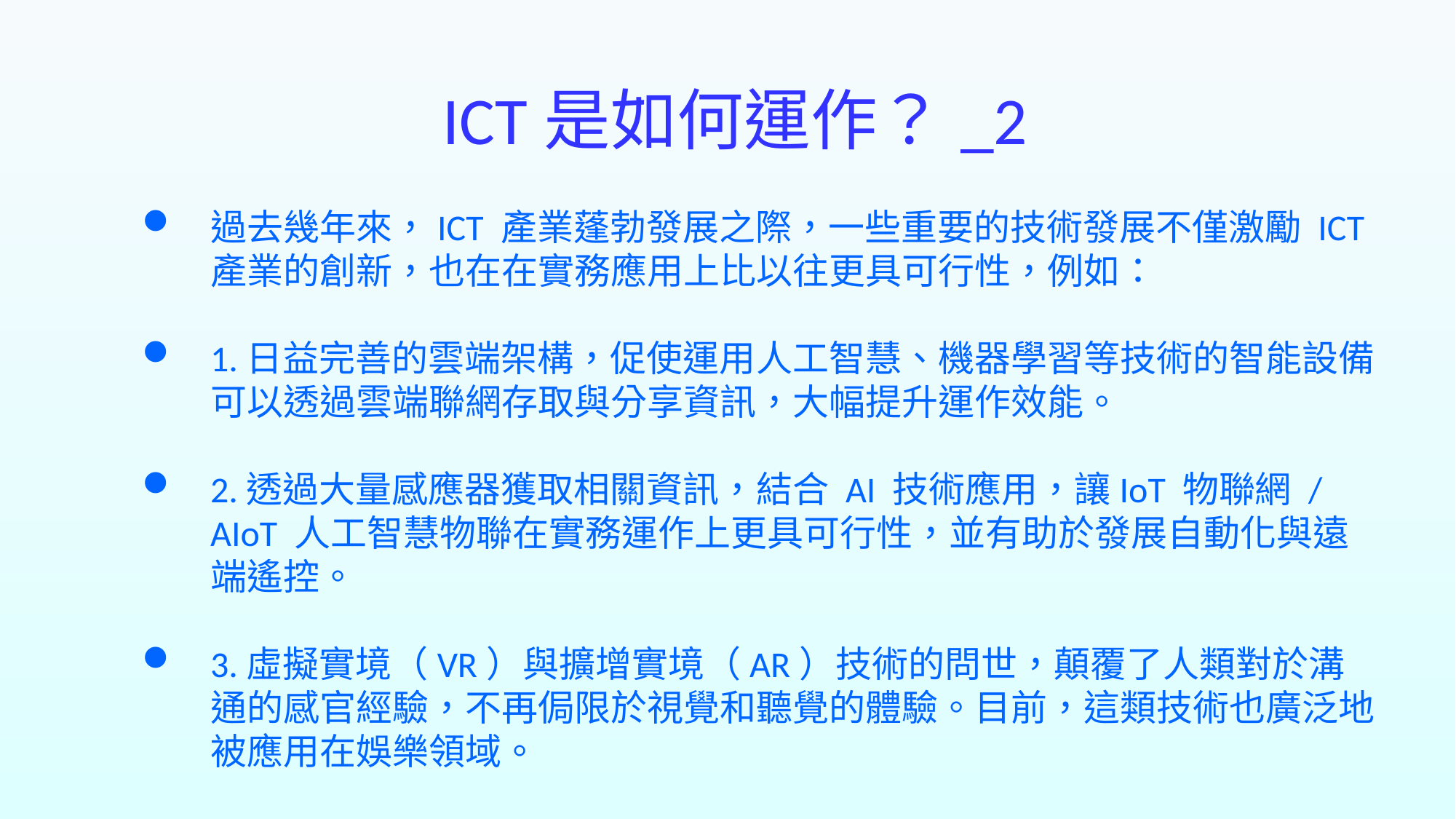

# ICT是如何運作？_2
過去幾年來，ICT 產業蓬勃發展之際，一些重要的技術發展不僅激勵 ICT 產業的創新，也在在實務應用上比以往更具可行性，例如：

1.日益完善的雲端架構，促使運用人工智慧、機器學習等技術的智能設備可以透過雲端聯網存取與分享資訊，大幅提升運作效能。

2.透過大量感應器獲取相關資訊，結合 AI 技術應用，讓IoT 物聯網 / AIoT 人工智慧物聯在實務運作上更具可行性，並有助於發展自動化與遠端遙控。

3.虛擬實境（VR）與擴增實境（AR）技術的問世，顛覆了人類對於溝通的感官經驗，不再侷限於視覺和聽覺的體驗。目前，這類技術也廣泛地被應用在娛樂領域。